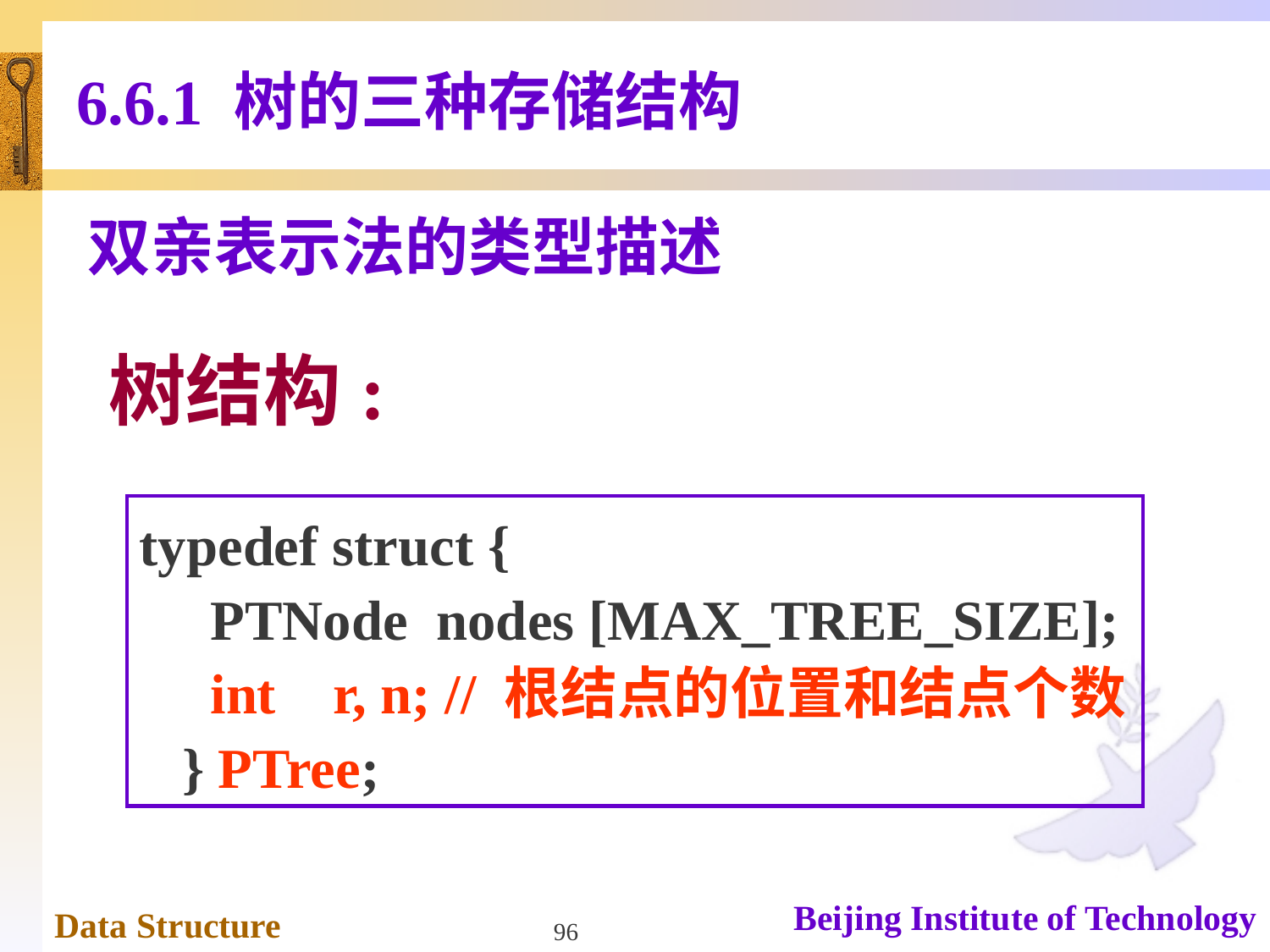

# 6.6.1 树的三种存储结构
双亲表示法的类型描述
树结构:
typedef struct {
     PTNode  nodes [MAX_TREE_SIZE];
     int    r, n; // 根结点的位置和结点个数
   } PTree;
96